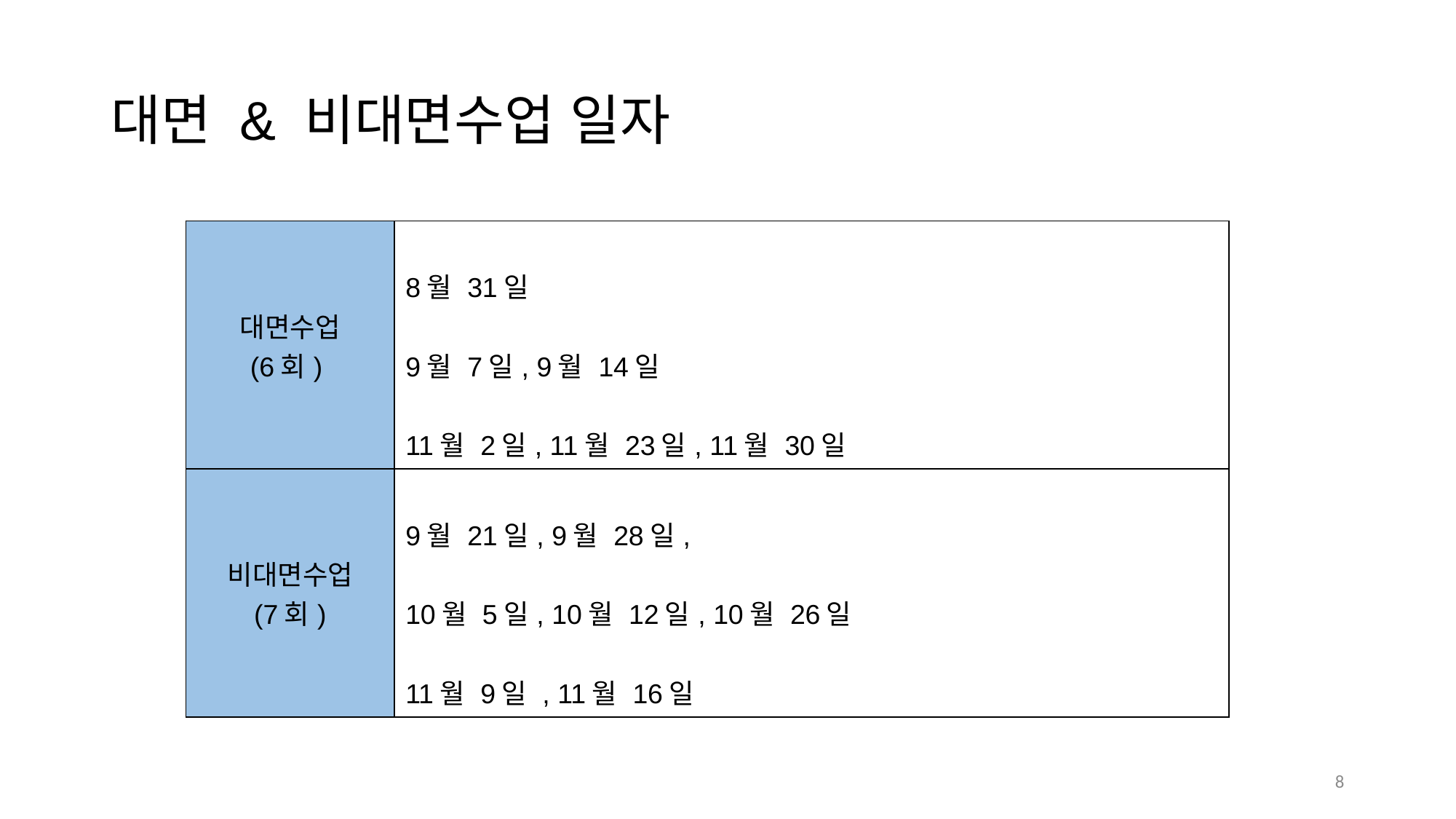

# 대면 & 비대면수업 일자
| 대면수업 (6회) | 8월 31일 9월 7일, 9월 14일 11월 2일, 11월 23일, 11월 30일 |
| --- | --- |
| 비대면수업 (7회) | 9월 21일, 9월 28일, 10월 5일, 10월 12일, 10월 26일 11월 9일 , 11월 16일 |
8